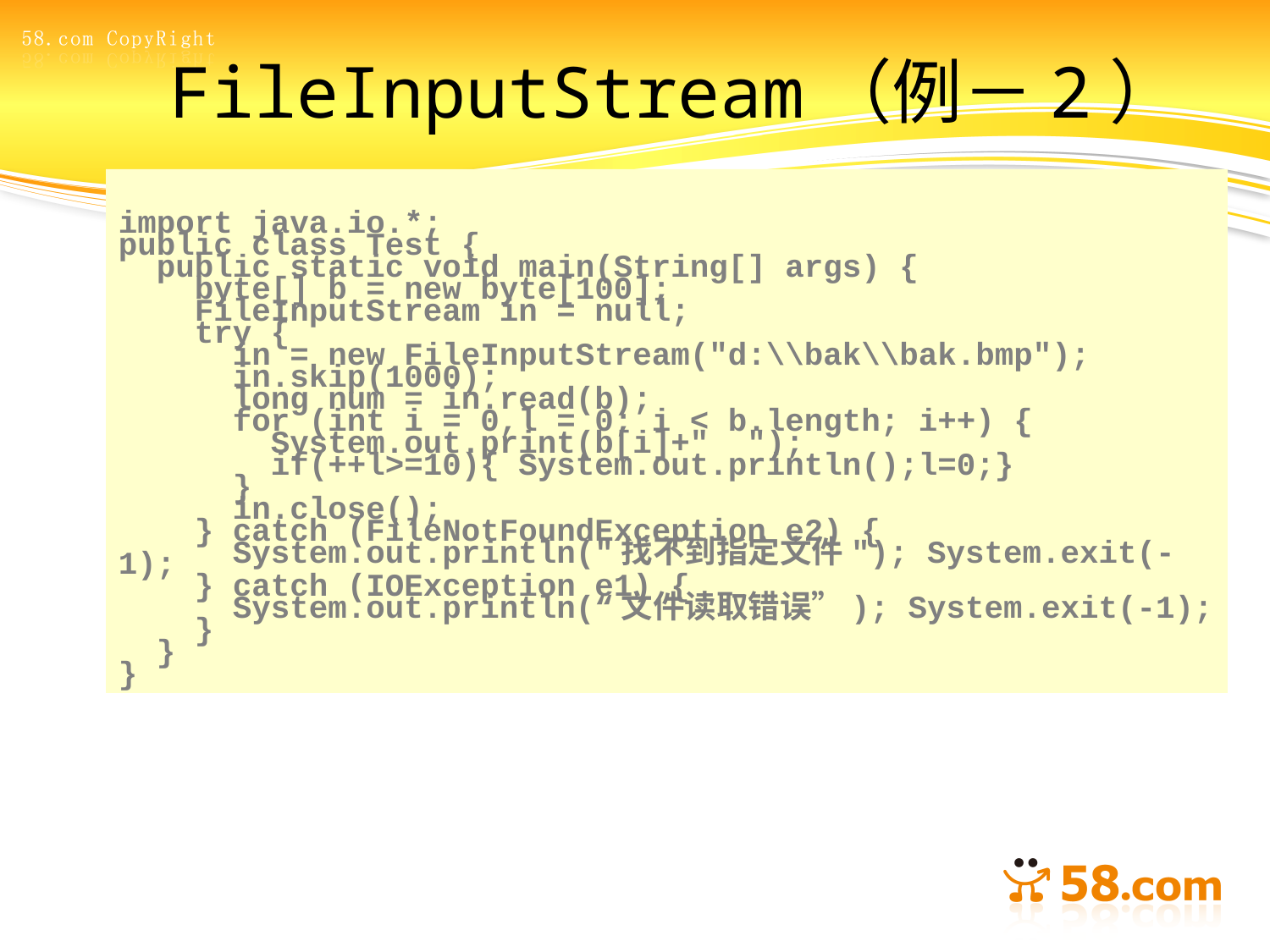

# FileInputStream（例－2）

import java.io.*;
public class Test {
  public static void main(String[] args) {
    byte[] b = new byte[100];
    FileInputStream in = null;
    try {
      in = new FileInputStream("d:\\bak\\bak.bmp");
      in.skip(1000);
      long num = in.read(b);
      for (int i = 0,l = 0; i < b.length; i++) {
        System.out.print(b[i]+"  ");
        if(++l>=10){ System.out.println();l=0;}
      }
      in.close();
    } catch (FileNotFoundException e2) {
      System.out.println("找不到指定文件"); System.exit(-1);
    } catch (IOException e1) {
      System.out.println(“文件读取错误”); System.exit(-1);
    }
  }
}